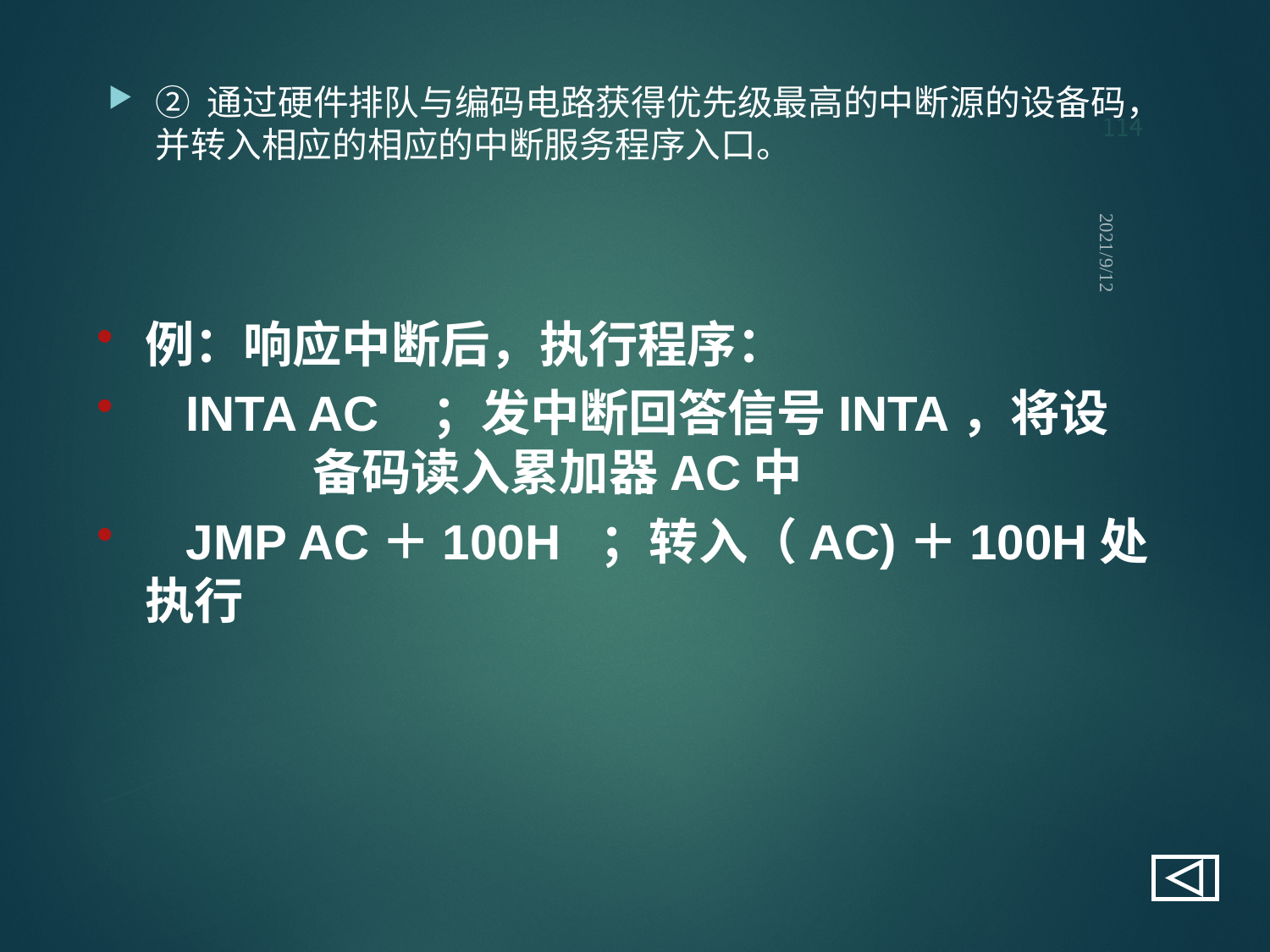

114
② 通过硬件排队与编码电路获得优先级最高的中断源的设备码，并转入相应的相应的中断服务程序入口。
2021/9/12
例：响应中断后，执行程序：
   INTA AC   ；发中断回答信号INTA，将设
               备码读入累加器AC中
   JMP AC＋100H  ；转入（AC)＋100H处执行